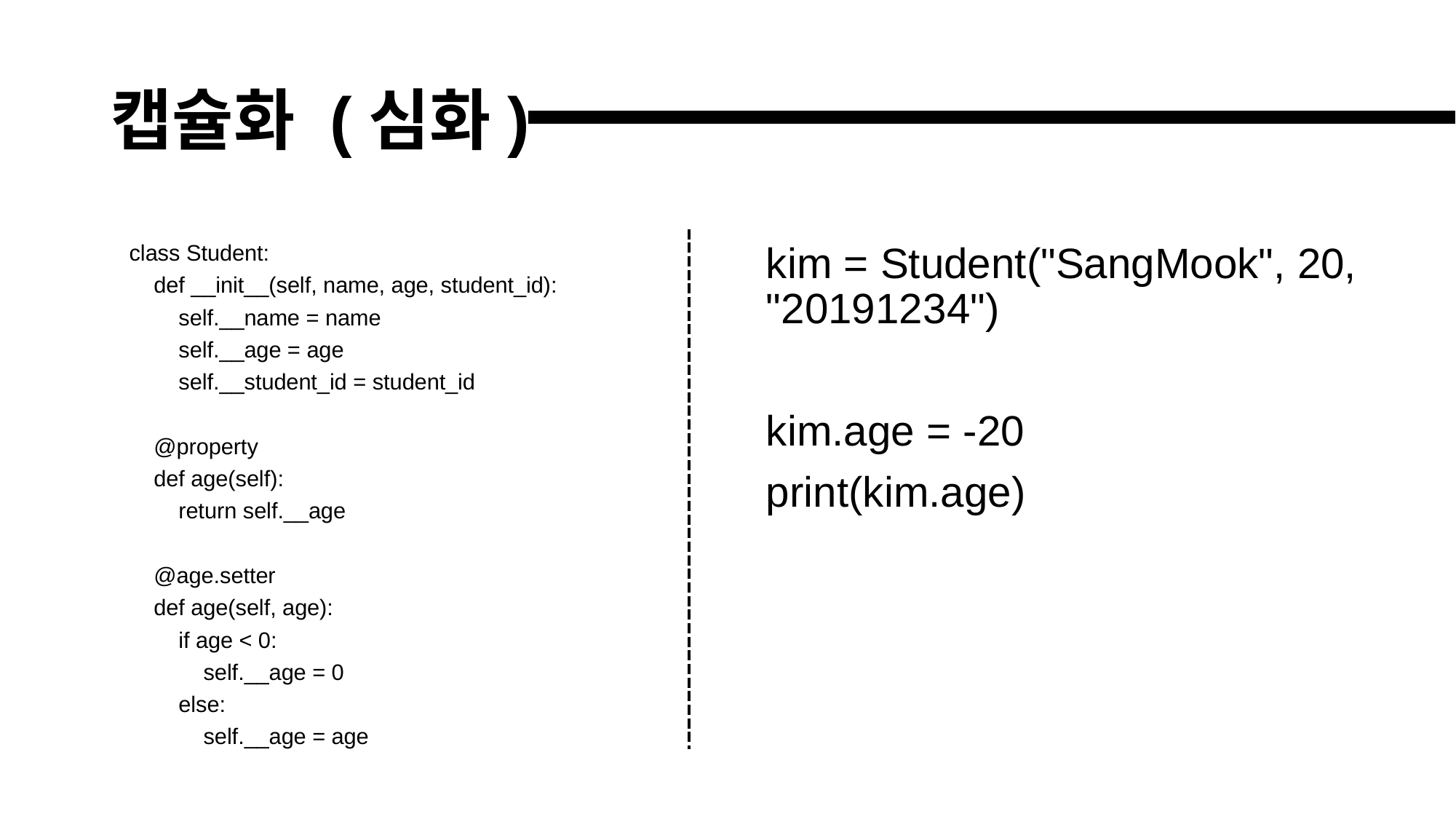

# 캡슐화 (심화)

class Student:
    def __init__(self, name, age, student_id):
        self.__name = name
        self.__age = age
        self.__student_id = student_id

    @property
    def age(self):
        return self.__age

    @age.setter
    def age(self, age):
        if age < 0:
            self.__age = 0
        else:
            self.__age = age
kim = Student("SangMook", 20, "20191234")

kim.age = -20
print(kim.age)